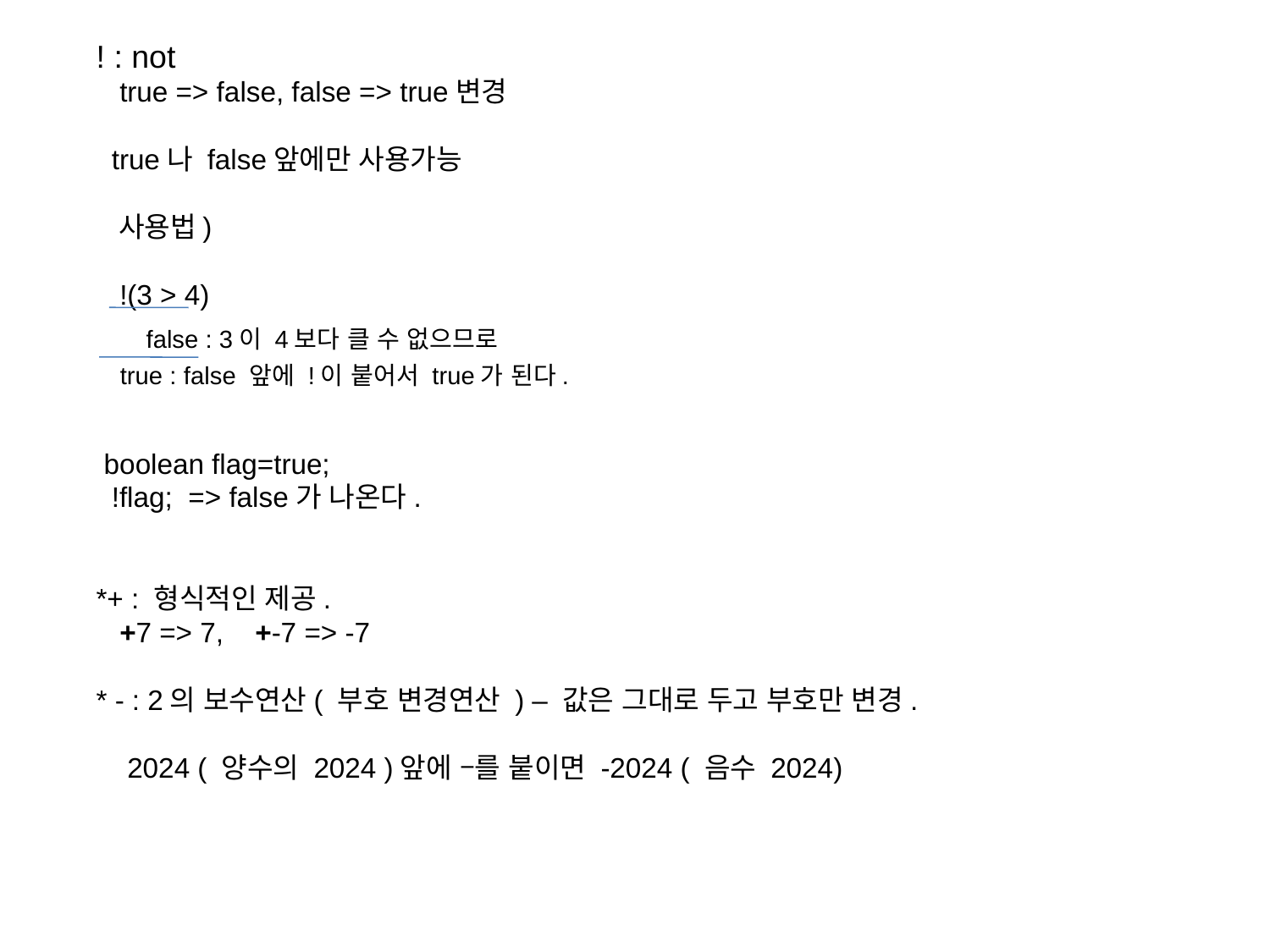

! : not
   true => false, false => true변경

  true나 false앞에만 사용가능

  사용법)

   !(3 > 4)

 boolean flag=true;
  !flag;  => false가 나온다.

*+ : 형식적인 제공.
   +7 => 7,    +-7 => -7

* - : 2의 보수연산( 부호 변경연산 ) – 값은 그대로 두고 부호만 변경.

    2024 ( 양수의 2024 )앞에 –를 붙이면 -2024 ( 음수 2024)
false : 3이 4보다 클 수 없으므로
true : false 앞에 !이 붙어서 true가 된다.